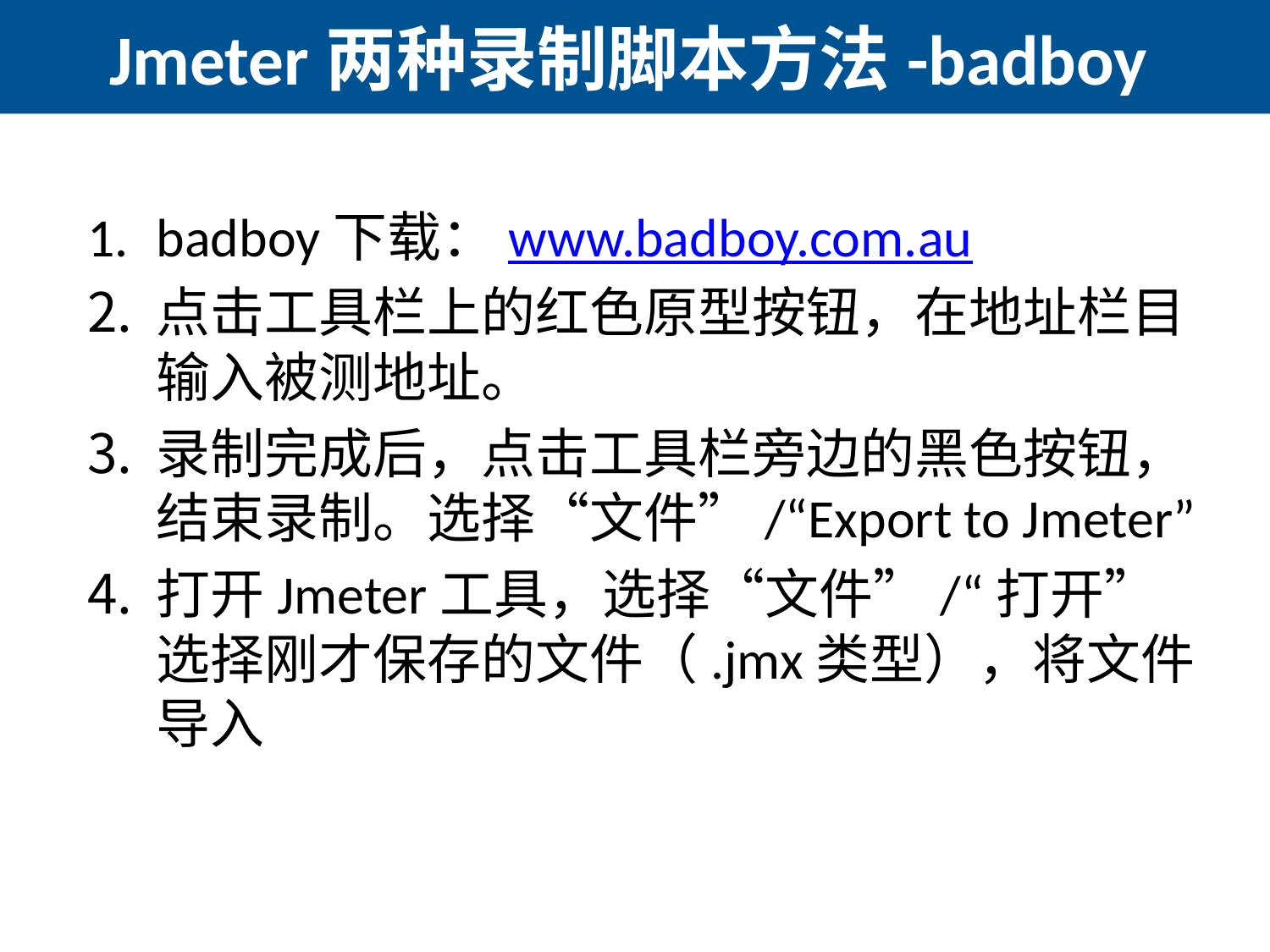

# Jmeter两种录制脚本方法-badboy
badboy下载：www.badboy.com.au
点击工具栏上的红色原型按钮，在地址栏目输入被测地址。
录制完成后，点击工具栏旁边的黑色按钮，结束录制。选择“文件”/“Export to Jmeter”
打开Jmeter工具，选择“文件”/“打开”选择刚才保存的文件（.jmx类型），将文件导入